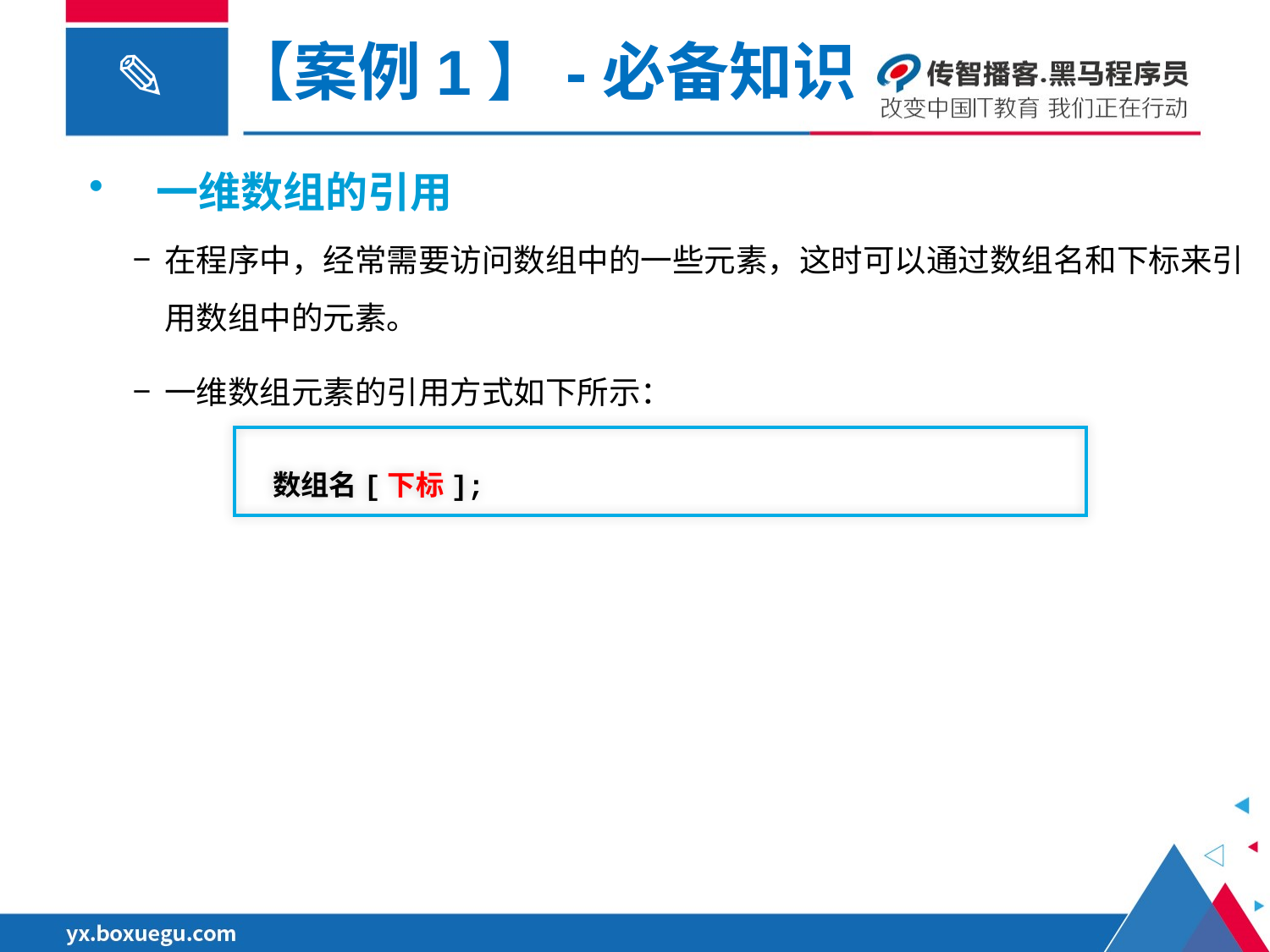

【案例1】-必备知识
 一维数组的引用
在程序中，经常需要访问数组中的一些元素，这时可以通过数组名和下标来引用数组中的元素。
一维数组元素的引用方式如下所示：

   数组名[下标];